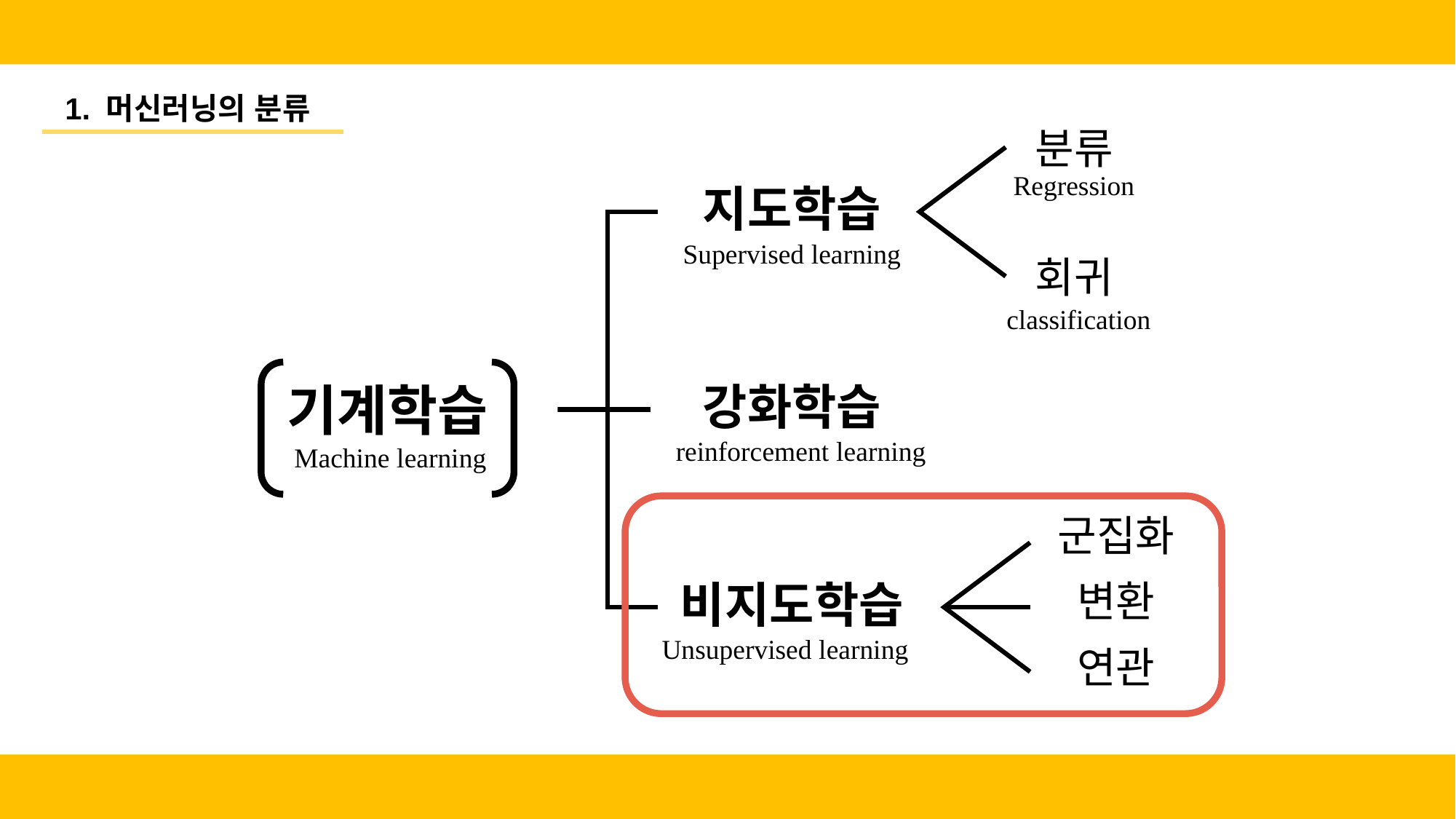

1. 머신러닝의 분류
분류

Regression
지도학습

Supervised learning
회귀
classification

기계학습
강화학습
reinforcement learning
Machine learning

군집화

비지도학습
변환
Unsupervised learning
연관